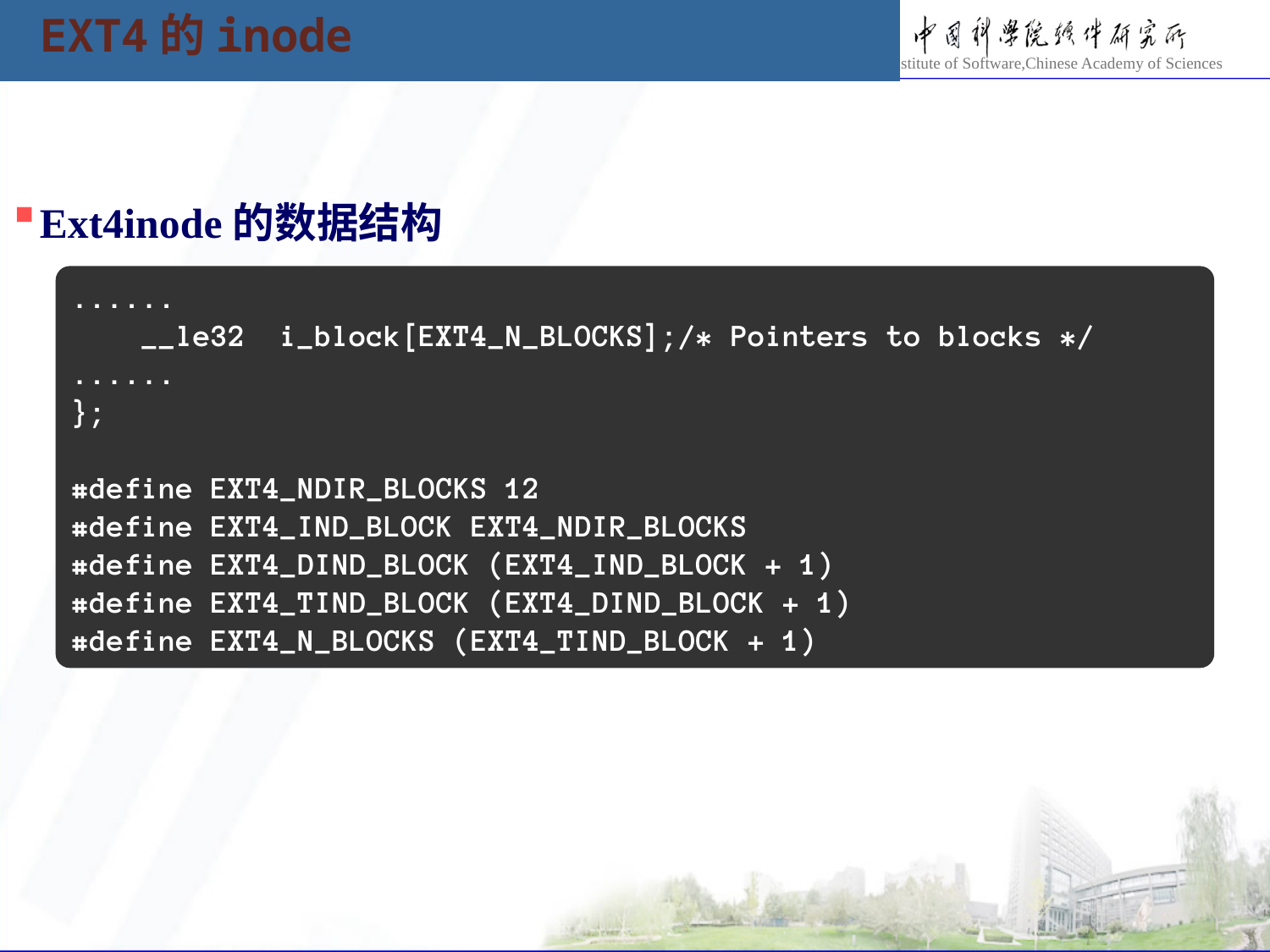

EXT4的inode
Ext4inode的数据结构
......
    __le32  i_block[EXT4_N_BLOCKS];/* Pointers to blocks */
......
};
#define EXT4_NDIR_BLOCKS 12
#define EXT4_IND_BLOCK EXT4_NDIR_BLOCKS
#define EXT4_DIND_BLOCK (EXT4_IND_BLOCK + 1)
#define EXT4_TIND_BLOCK (EXT4_DIND_BLOCK + 1)
#define EXT4_N_BLOCKS (EXT4_TIND_BLOCK + 1)